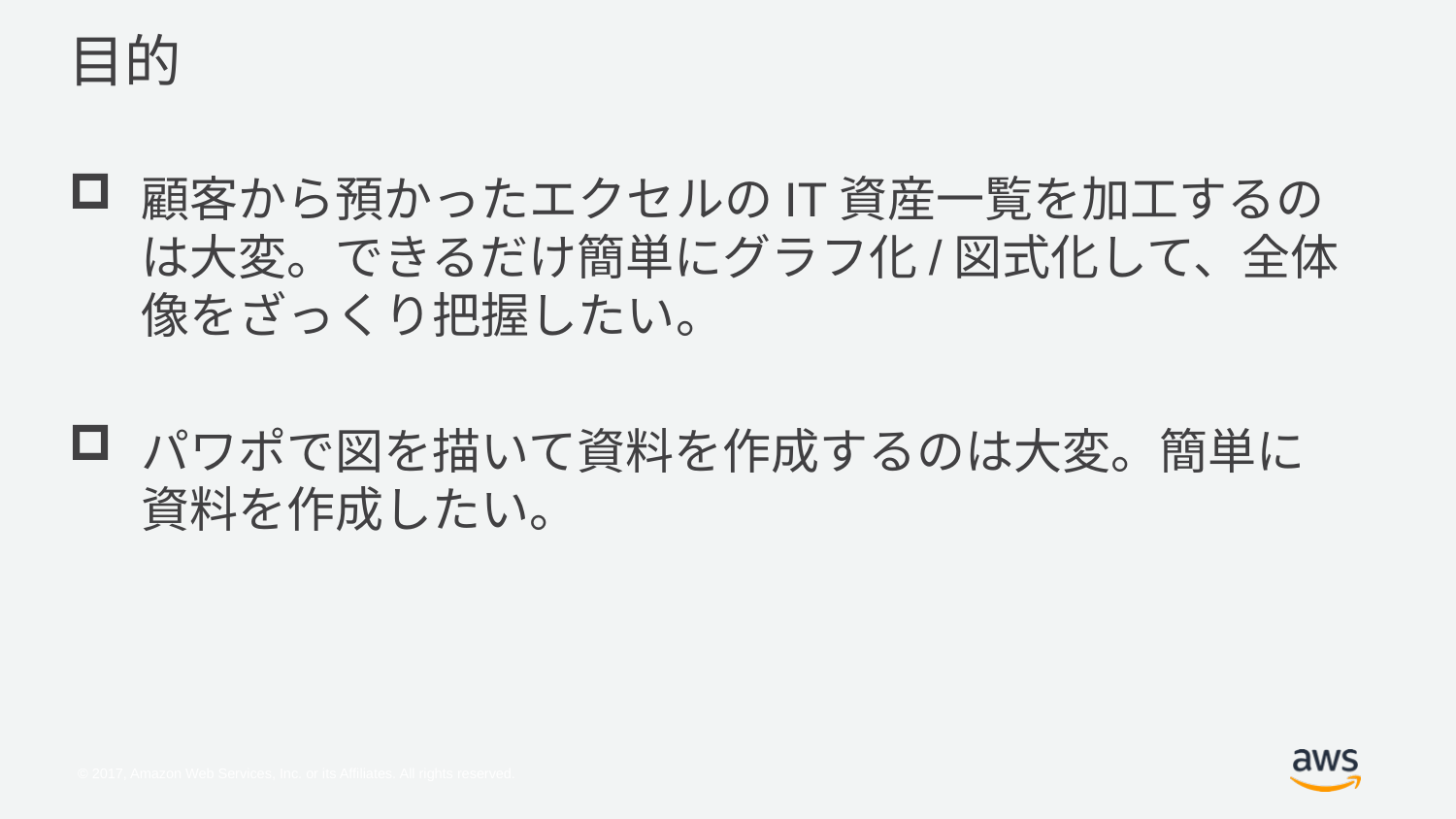

# 目的
顧客から預かったエクセルのIT資産一覧を加工するのは大変。できるだけ簡単にグラフ化/図式化して、全体像をざっくり把握したい。

パワポで図を描いて資料を作成するのは大変。簡単に資料を作成したい。